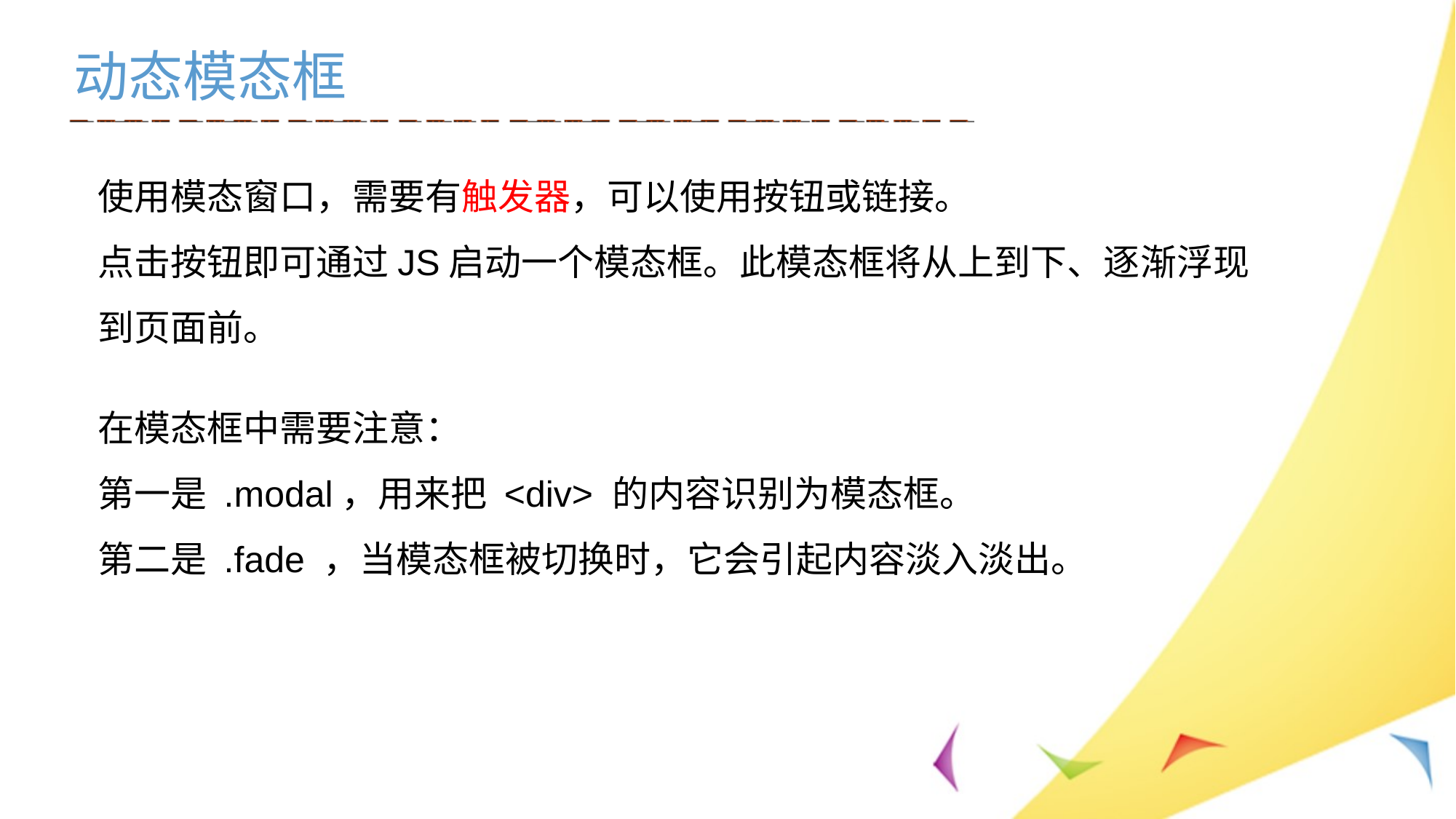

动态模态框
使用模态窗口，需要有触发器，可以使用按钮或链接。
点击按钮即可通过JS启动一个模态框。此模态框将从上到下、逐渐浮现到页面前。
在模态框中需要注意：
第一是 .modal，用来把 <div> 的内容识别为模态框。
第二是 .fade ，当模态框被切换时，它会引起内容淡入淡出。